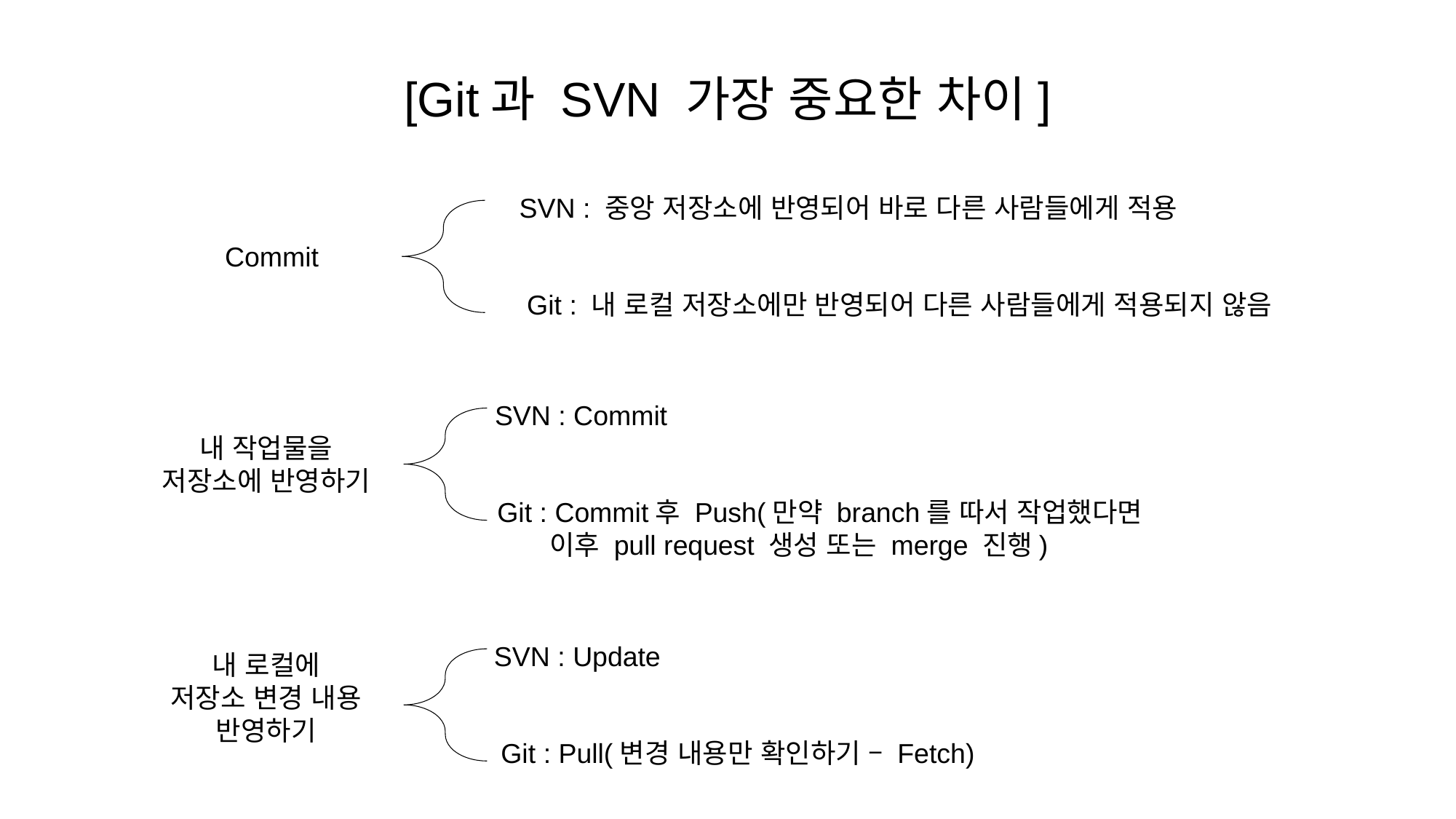

[Git과 SVN 가장 중요한 차이]
SVN : 중앙 저장소에 반영되어 바로 다른 사람들에게 적용

Commit
Git : 내 로컬 저장소에만 반영되어 다른 사람들에게 적용되지 않음
SVN : Commit

내 작업물을
저장소에 반영하기
Git : Commit후 Push(만약 branch를 따서 작업했다면
      이후 pull request 생성 또는 merge 진행)
SVN : Update
내 로컬에
저장소 변경 내용
반영하기

Git : Pull(변경 내용만 확인하기 – Fetch)